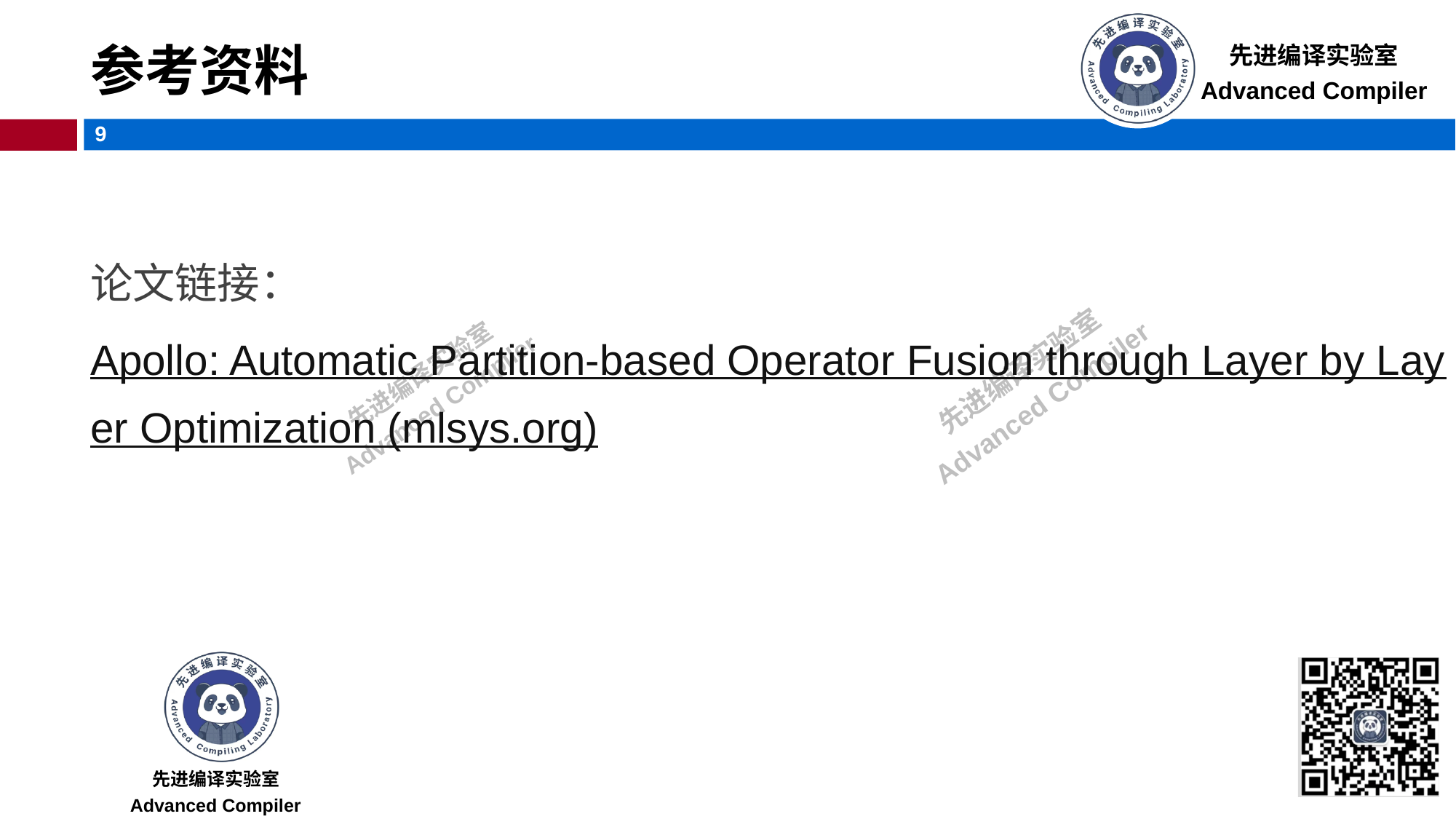

# 参考资料
论文链接：
Apollo: Automatic Partition-based Operator Fusion through Layer by Layer Optimization (mlsys.org)